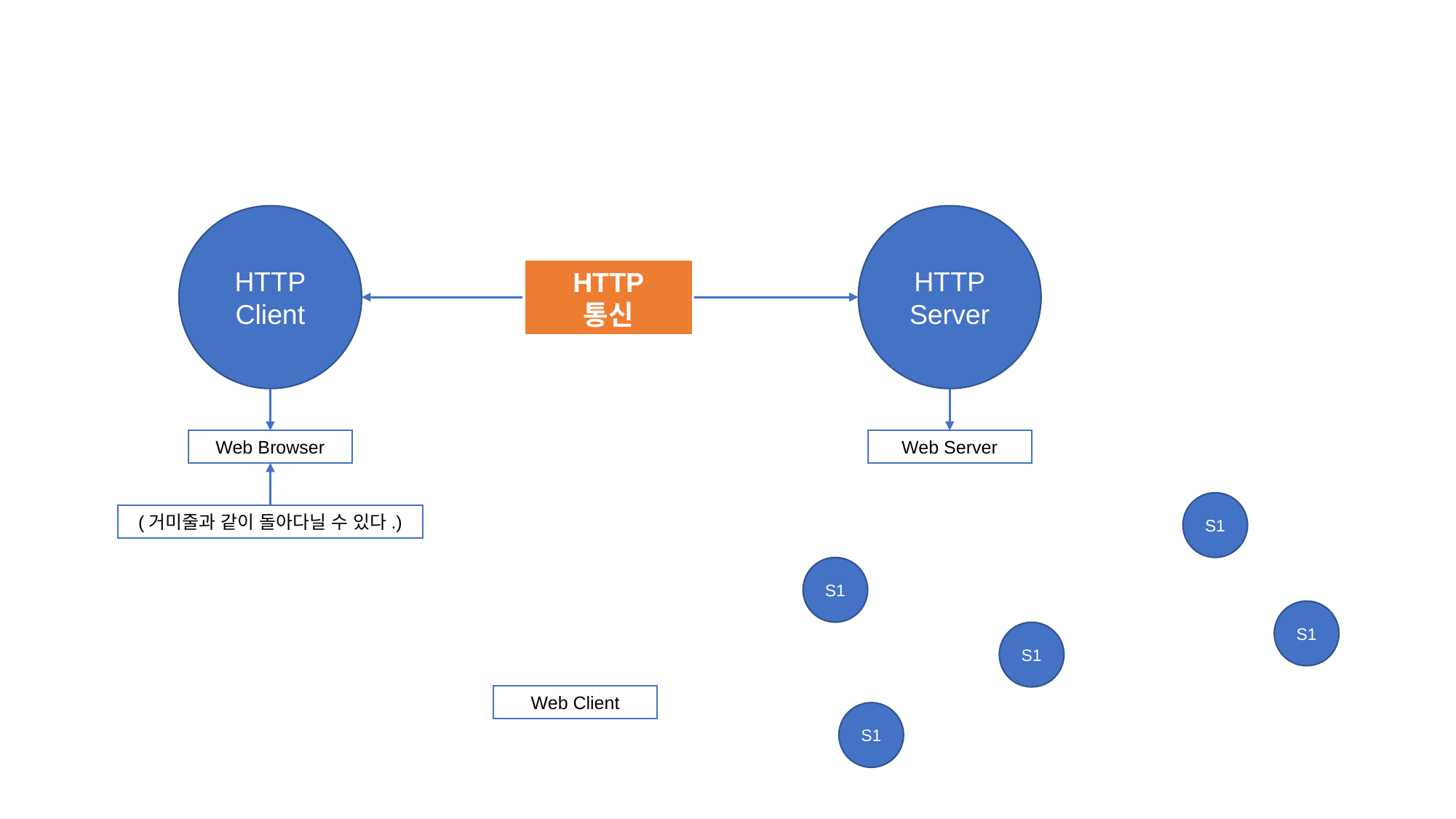

HTTP
Client
HTTP
Server
HTTP
통신
Web Server
Web Browser
S1
(거미줄과 같이 돌아다닐 수 있다.)
S1
S1
S1
Web Client
S1